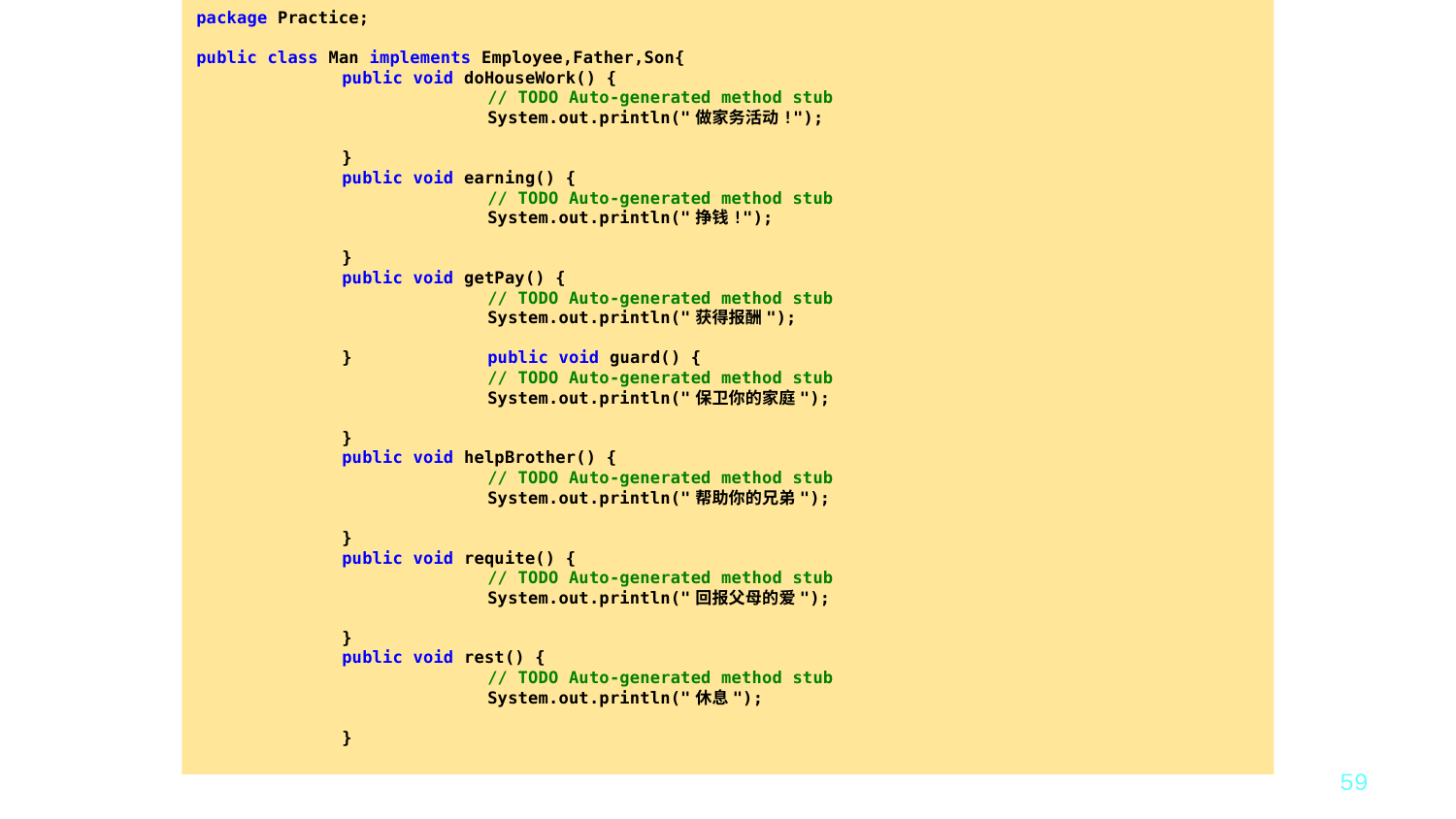

package Practice;

public class Man implements Employee,Father,Son{
	public void doHouseWork() {
		// TODO Auto-generated method stub
		System.out.println("做家务活动!");

	}
	public void earning() {
		// TODO Auto-generated method stub
		System.out.println("挣钱!");

	}
	public void getPay() {
		// TODO Auto-generated method stub
		System.out.println("获得报酬");

	} 	public void guard() {
		// TODO Auto-generated method stub
		System.out.println("保卫你的家庭");

	}
	public void helpBrother() {
		// TODO Auto-generated method stub
		System.out.println("帮助你的兄弟");

	}
	public void requite() {
		// TODO Auto-generated method stub
		System.out.println("回报父母的爱");

	}
	public void rest() {
		// TODO Auto-generated method stub
		System.out.println("休息");

	}

59